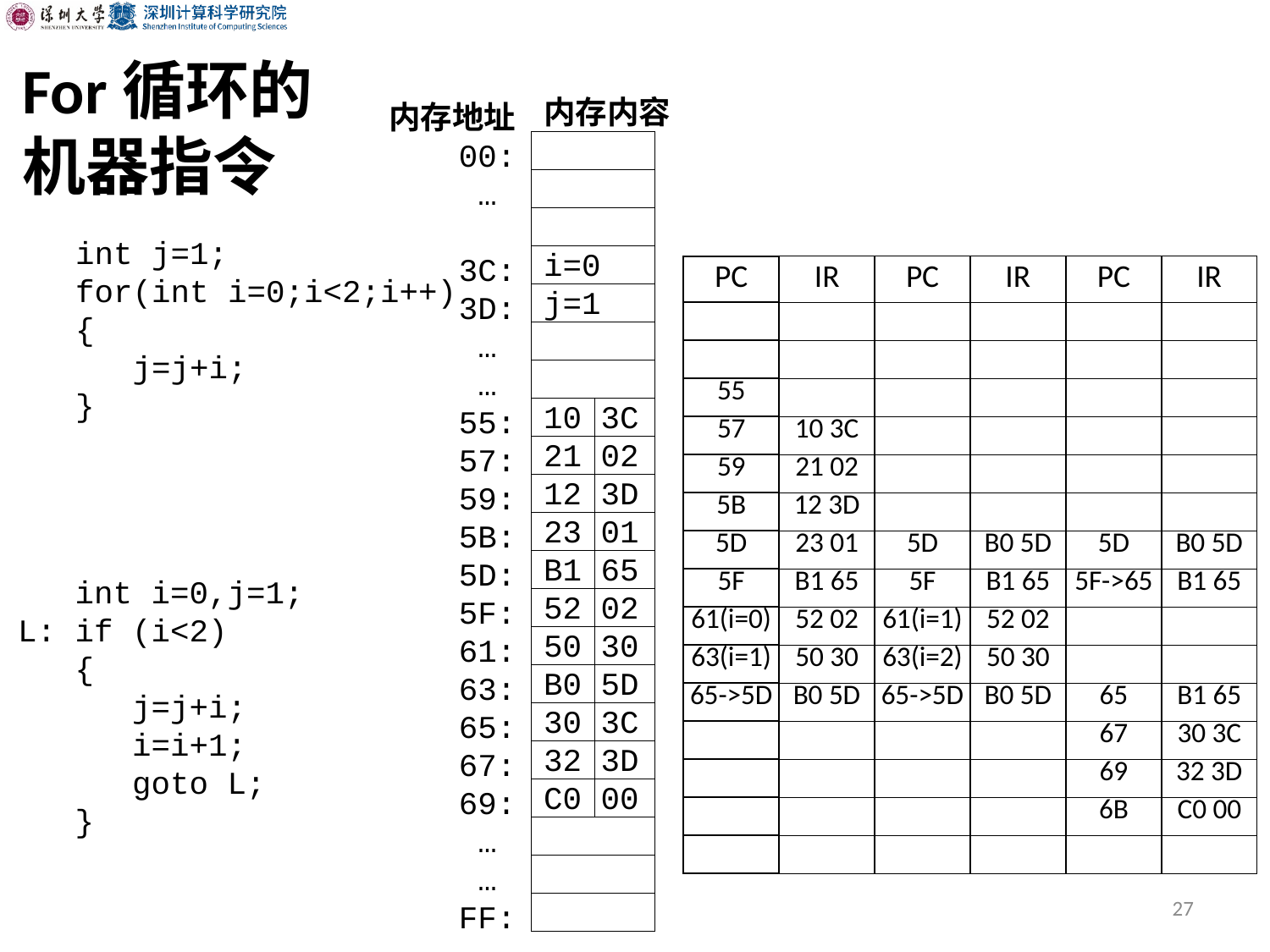

# For循环的机器指令
内存内容

i=0
j=1

10 3C
21 02
12 3D
23 01
B1 65
52 02
50 30
B0 5D
30 3C
32 3D
C0 00
内存地址
00:
…

3C:
3D:
…
…
55:
57:
59:
5B:
5D:
5F:
61:
63:
65:
67:
69:
…
…
FF:
|  |  |  |
| --- | --- | --- |
|  |  |  |
|  |  |  |
|  |  |  |
|  |  |  |
|  |  |  |
|  |  |  |
|  |  |  |
|  |  |  |
|  |  |  |
|  |  |  |
|  |  |  |
|  |  |  |
|  |  |  |
|  |  |  |
|  |  |  |
|  |  |  |
|  |  |  |
|  |  |  |
|  |  |  |
|  |  |  |
int j=1;
for(int i=0;i<2;i++)
{
   j=j+i;
}
| PC | IR | PC | IR | PC | IR |
| --- | --- | --- | --- | --- | --- |
|  |  |  |  |  |  |
|  |  |  |  |  |  |
| 55 |  |  |  |  |  |
| 57 | 10 3C |  |  |  |  |
| 59 | 21 02 |  |  |  |  |
| 5B | 12 3D |  |  |  |  |
| 5D | 23 01 | 5D | B0 5D | 5D | B0 5D |
| 5F | B1 65 | 5F | B1 65 | 5F->65 | B1 65 |
| 61(i=0) | 52 02 | 61(i=1) | 52 02 |  |  |
| 63(i=1) | 50 30 | 63(i=2) | 50 30 |  |  |
| 65->5D | B0 5D | 65->5D | B0 5D | 65 | B1 65 |
|  |  |  |  | 67 | 30 3C |
|  |  |  |  | 69 | 32 3D |
|  |  |  |  | 6B | C0 00 |
|  |  |  |  |  |  |
   int i=0,j=1;
L: if (i<2)
   {
      j=j+i;
      i=i+1;
      goto L;
   }
27